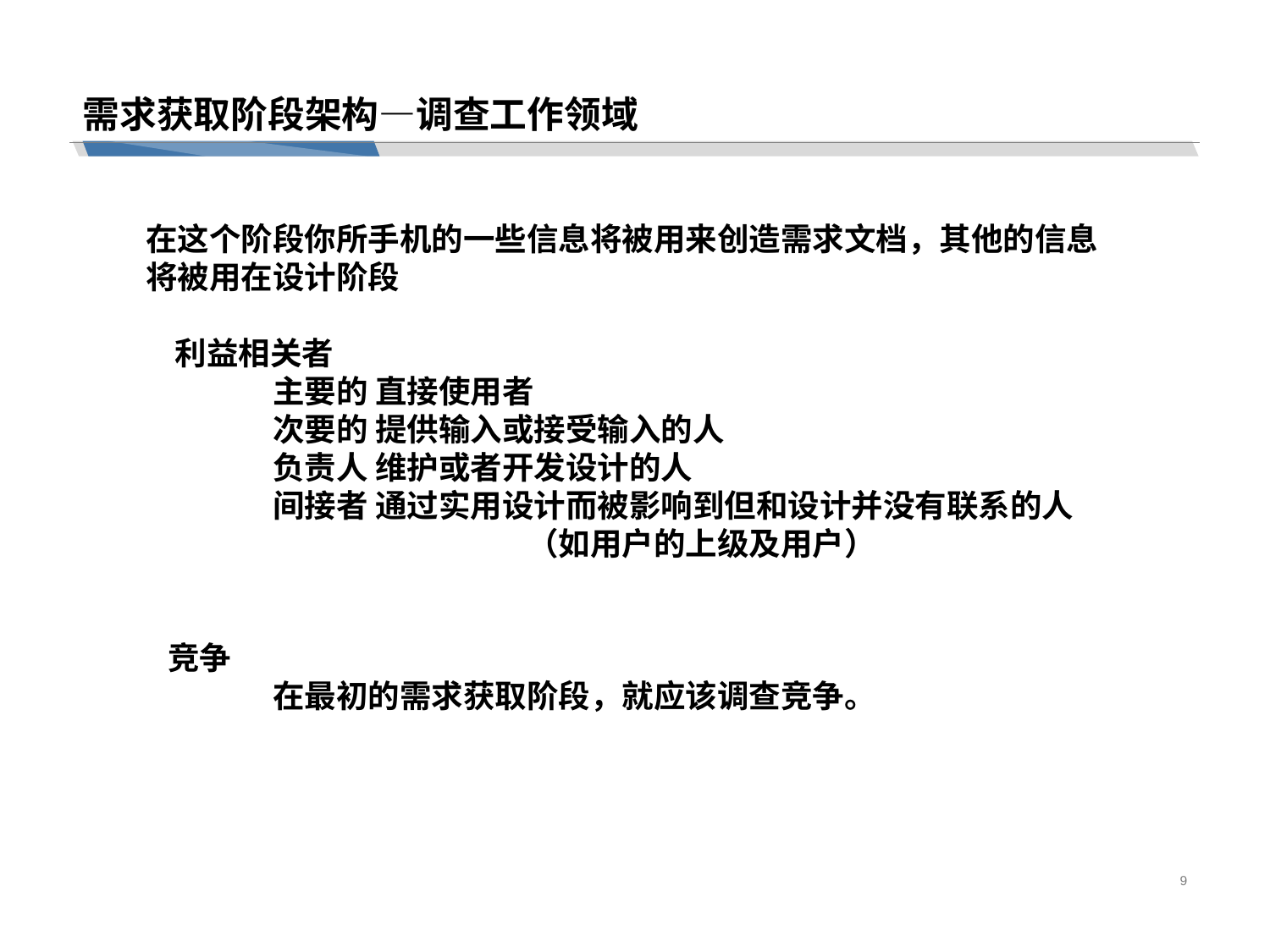

# 需求获取阶段架构—调查工作领域
在这个阶段你所手机的一些信息将被用来创造需求文档，其他的信息
将被用在设计阶段

   利益相关者
	主要的 直接使用者
	次要的 提供输入或接受输入的人
	负责人 维护或者开发设计的人
	间接者 通过实用设计而被影响到但和设计并没有联系的人
			（如用户的上级及用户）

  竞争
	在最初的需求获取阶段，就应该调查竞争。

9